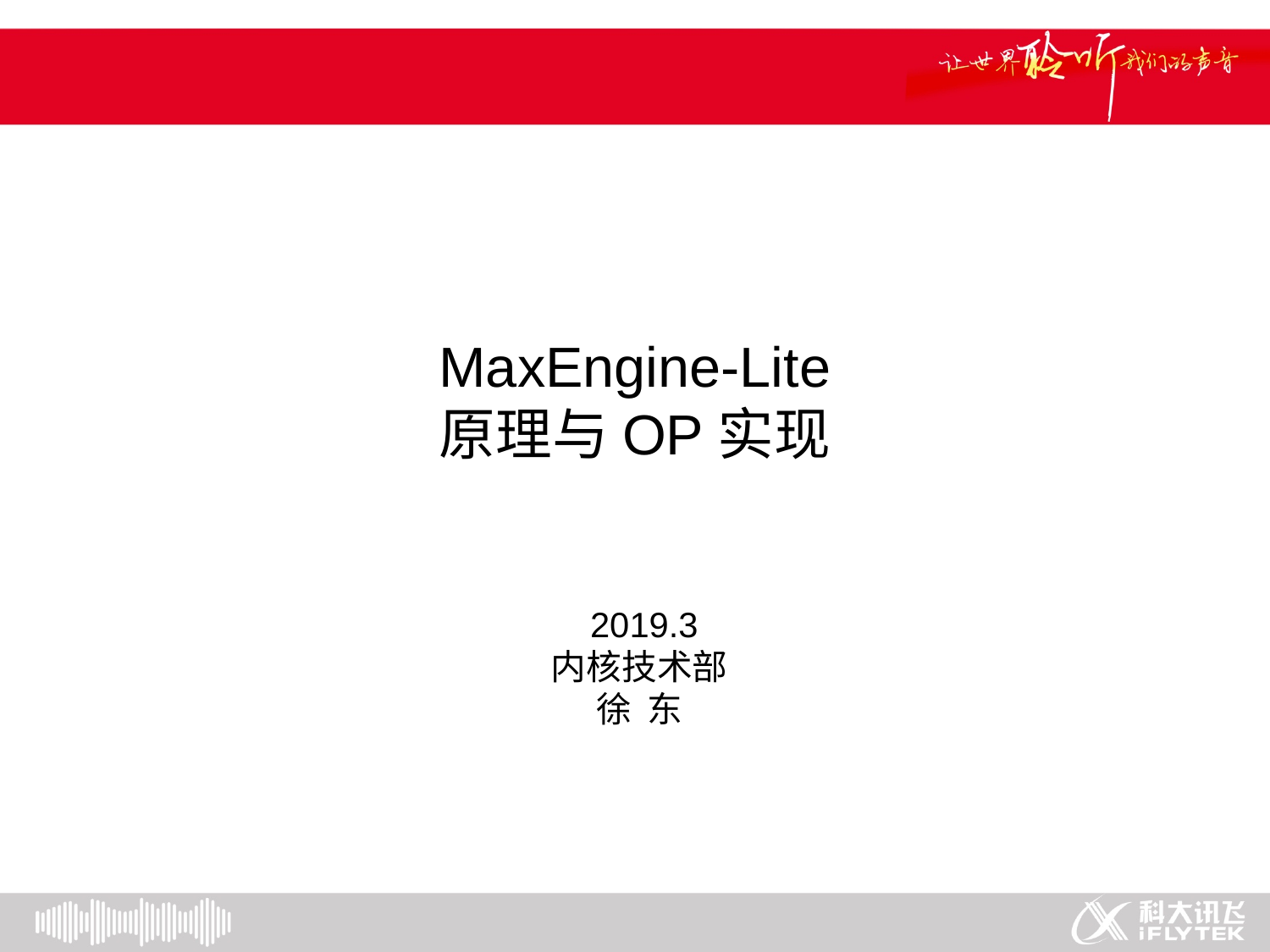

#
MaxEngine-Lite
原理与OP实现
 2019.3
内核技术部
徐  东